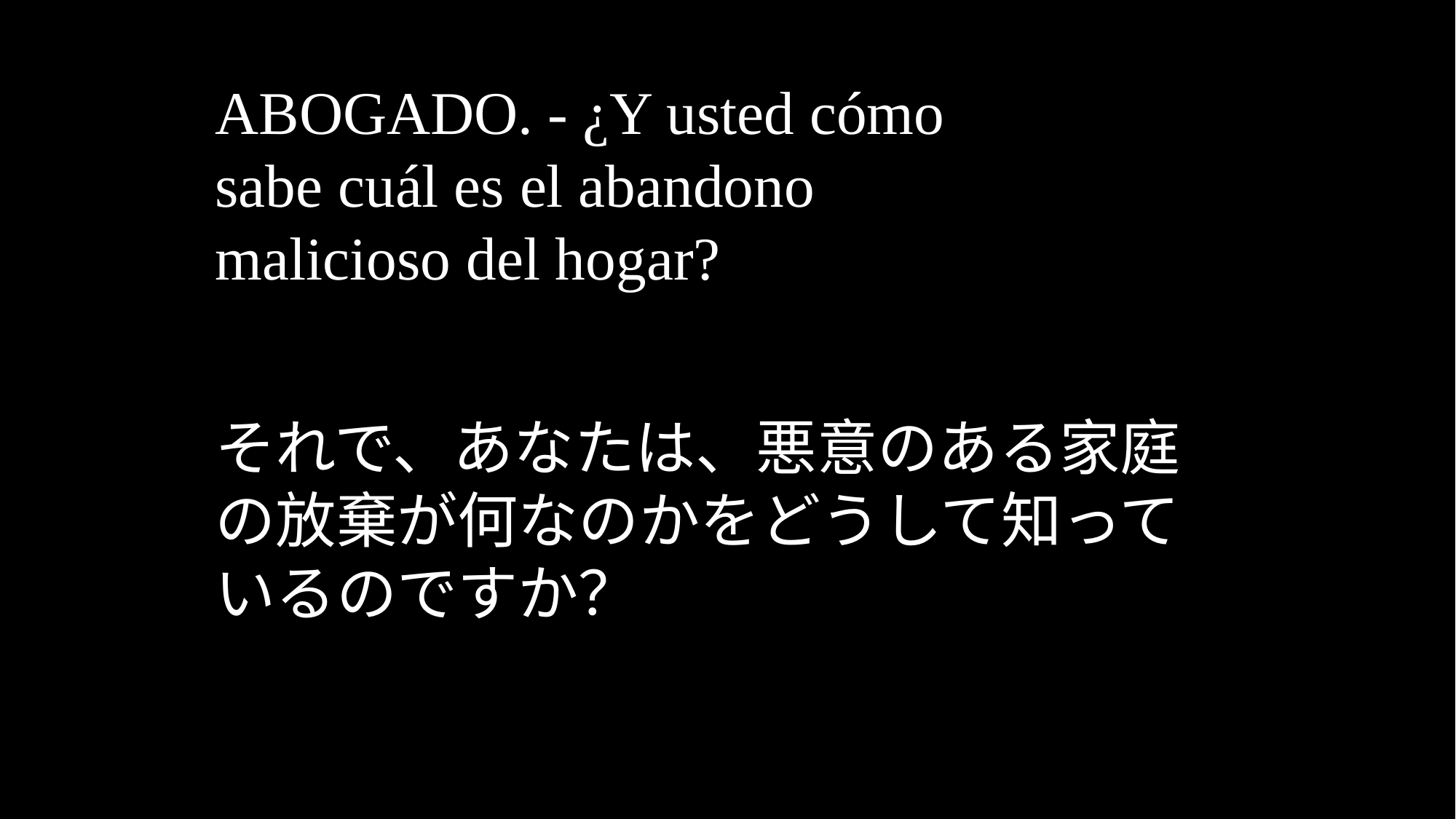

ABOGADO. - ¿Y usted cómo sabe cuál es el abandono malicioso del hogar?

それで、あなたは、悪意のある家庭の放棄が何なのかをどうして知っているのですか？